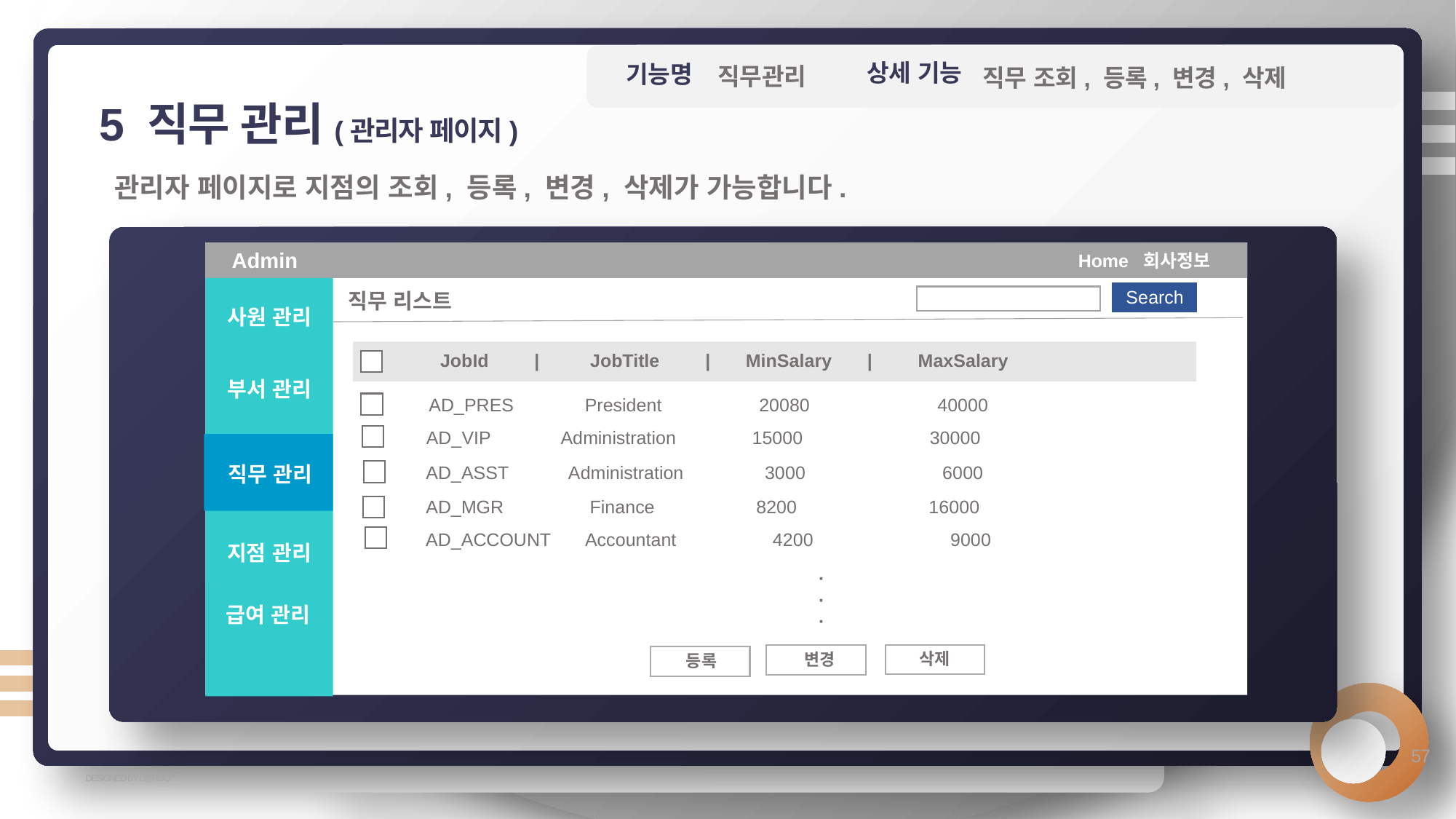

상세 기능
기능명
직무관리
직무 조회, 등록, 변경, 삭제
5 직무 관리(관리자 페이지)
관리자 페이지로 지점의 조회, 등록, 변경, 삭제가 가능합니다.

Admin

Home  회사정보

Search
직무 리스트

사원 관리

JobId         |          JobTitle         |       MinSalary       |         MaxSalary

부서 관리
AD_PRES              President                   20080                         40000

AD_VIP              Administration               15000                         30000

직무 관리
AD_ASST            Administration                3000                           6000

AD_MGR                 Finance                    8200                          16000

AD_ACCOUNT       Accountant                   4200                           9000

지점 관리
·
·
·

급여 관리
   삭제
   변경

   등록

57
DESIGNED BY L@RGO